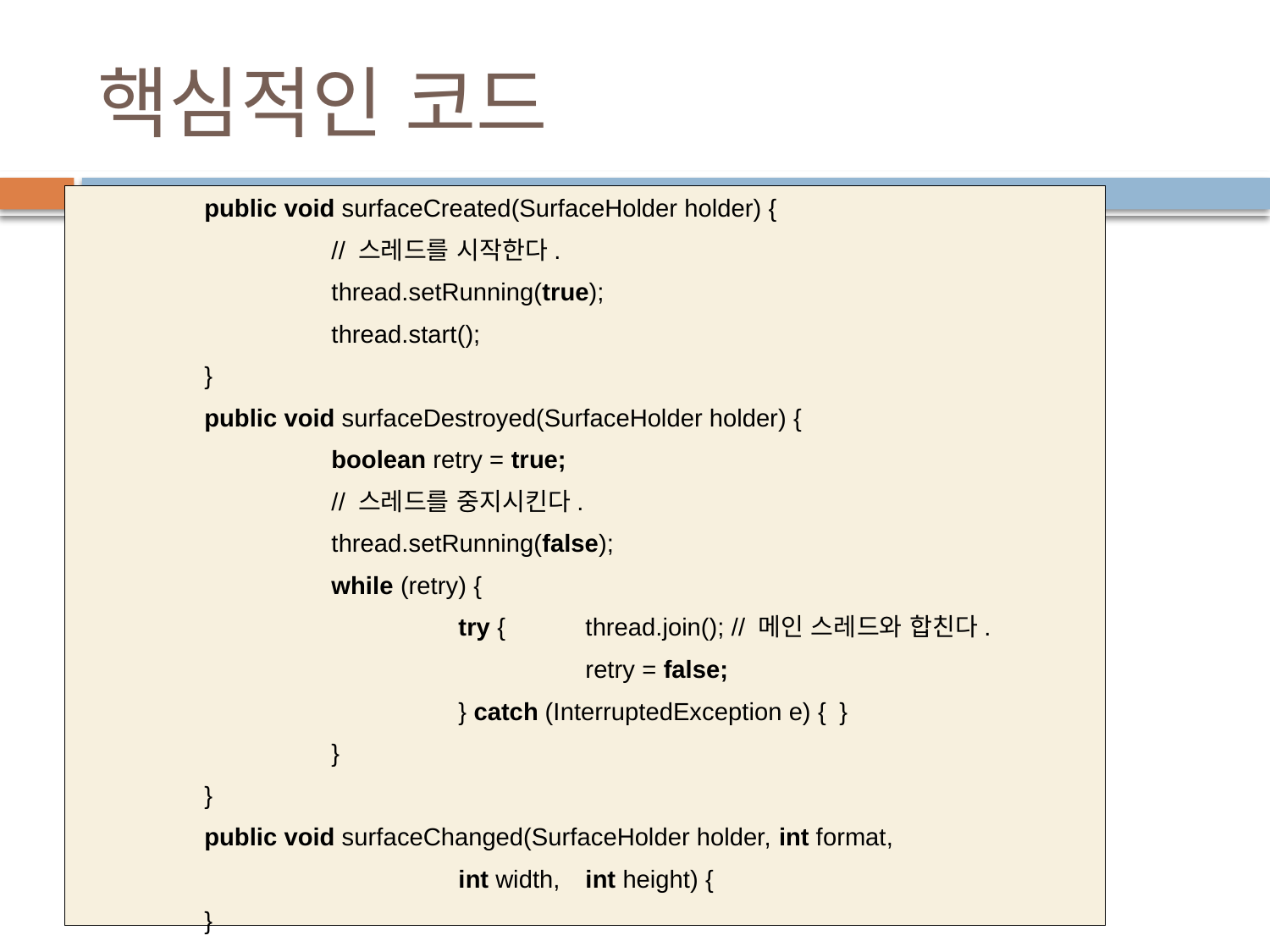

# 핵심적인 코드
	public void surfaceCreated(SurfaceHolder holder) {
		// 스레드를 시작한다.
		thread.setRunning(true);
		thread.start();
	}
	public void surfaceDestroyed(SurfaceHolder holder) {
		boolean retry = true;
		// 스레드를 중지시킨다.
		thread.setRunning(false);
		while (retry) {
			try {	thread.join(); // 메인 스레드와 합친다.
				retry = false;
			} catch (InterruptedException e) {	}
		}
	}
	public void surfaceChanged(SurfaceHolder holder, int format,
			int width,	int height) {
	}